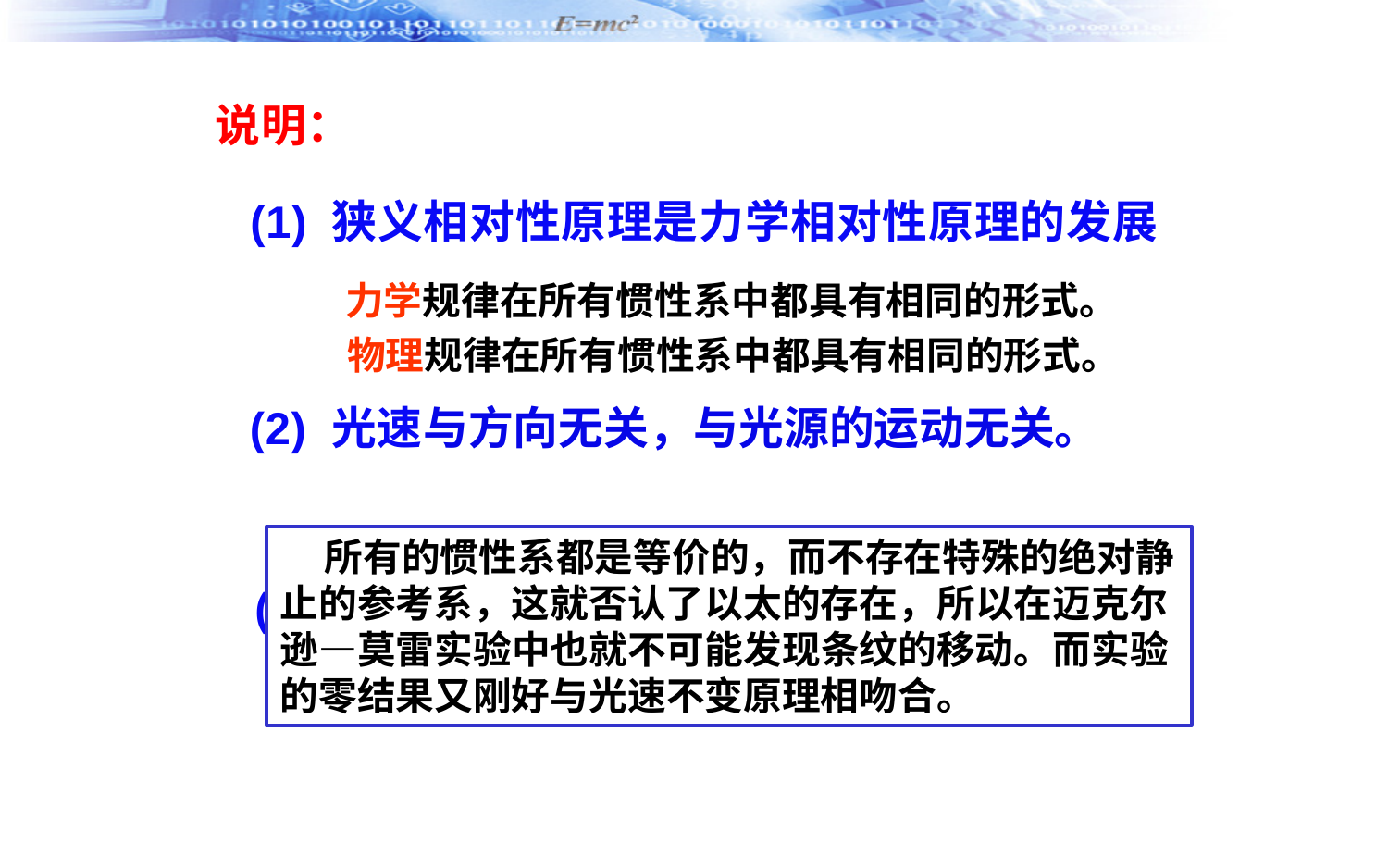

说明：
(1) 狭义相对性原理是力学相对性原理的发展
力学规律在所有惯性系中都具有相同的形式。
物理规律在所有惯性系中都具有相同的形式。
(2) 光速与方向无关，与光源的运动无关。
    所有的惯性系都是等价的，而不存在特殊的绝对静止的参考系，这就否认了以太的存在，所以在迈克尔逊—莫雷实验中也就不可能发现条纹的移动。而实验的零结果又刚好与光速不变原理相吻合。
(3) 相对论基本原理很好地解释了迈克尔逊-
    莫雷实验